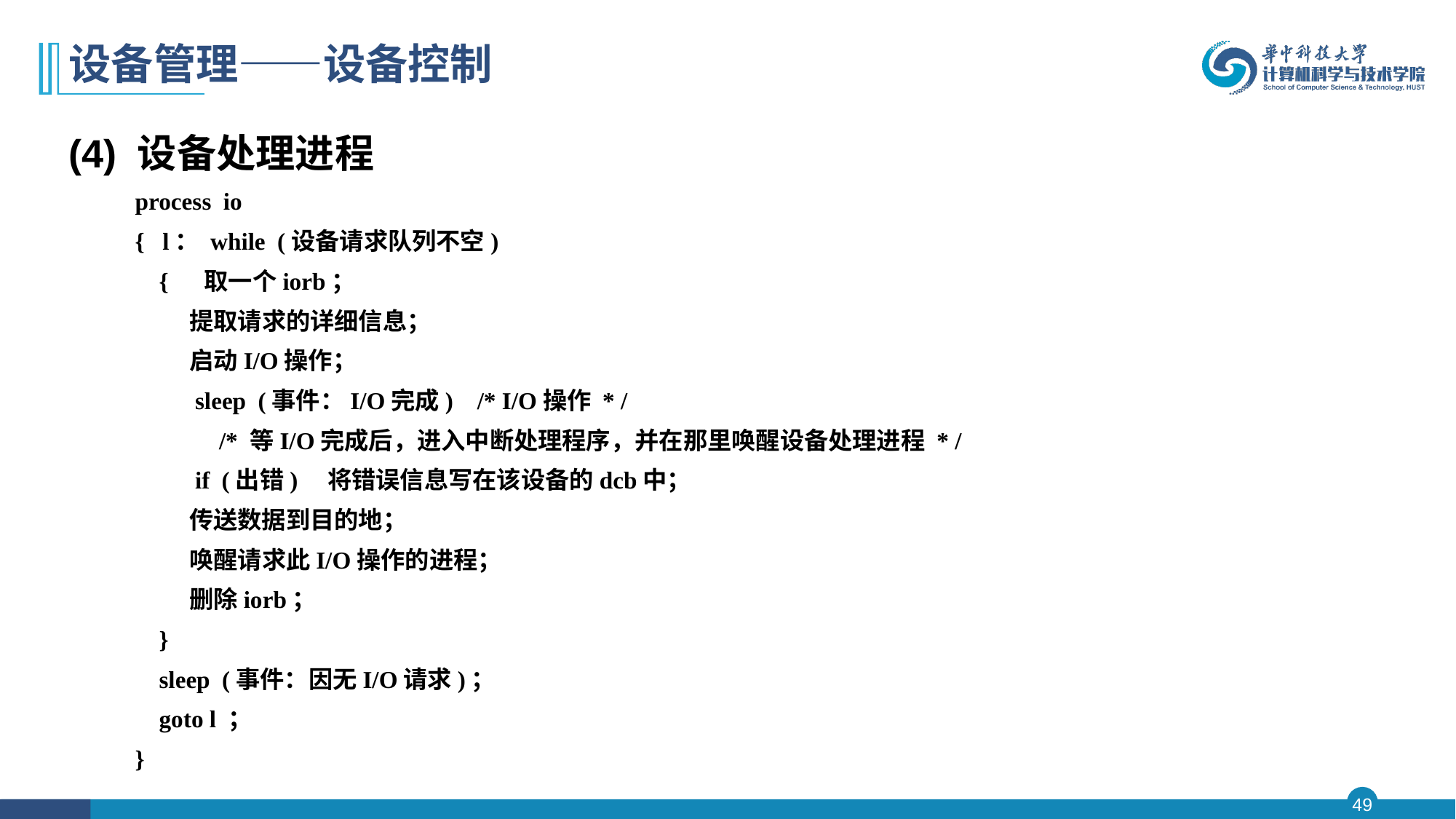

# 设备管理——设备控制
(4) 设备处理进程
           process  io
           {   l： while  (设备请求队列不空)
               {     取一个iorb；
                     提取请求的详细信息；
                     启动I/O操作；
                     sleep  (事件：I/O完成)    /* I/O操作 * /
                         /* 等I/O完成后，进入中断处理程序，并在那里唤醒设备处理进程 * /
                     if  (出错)    将错误信息写在该设备的dcb中；
                     传送数据到目的地；
                     唤醒请求此I/O操作的进程；
                     删除iorb；
               }
               sleep  (事件：因无I/O请求)；
               goto l ；
           }